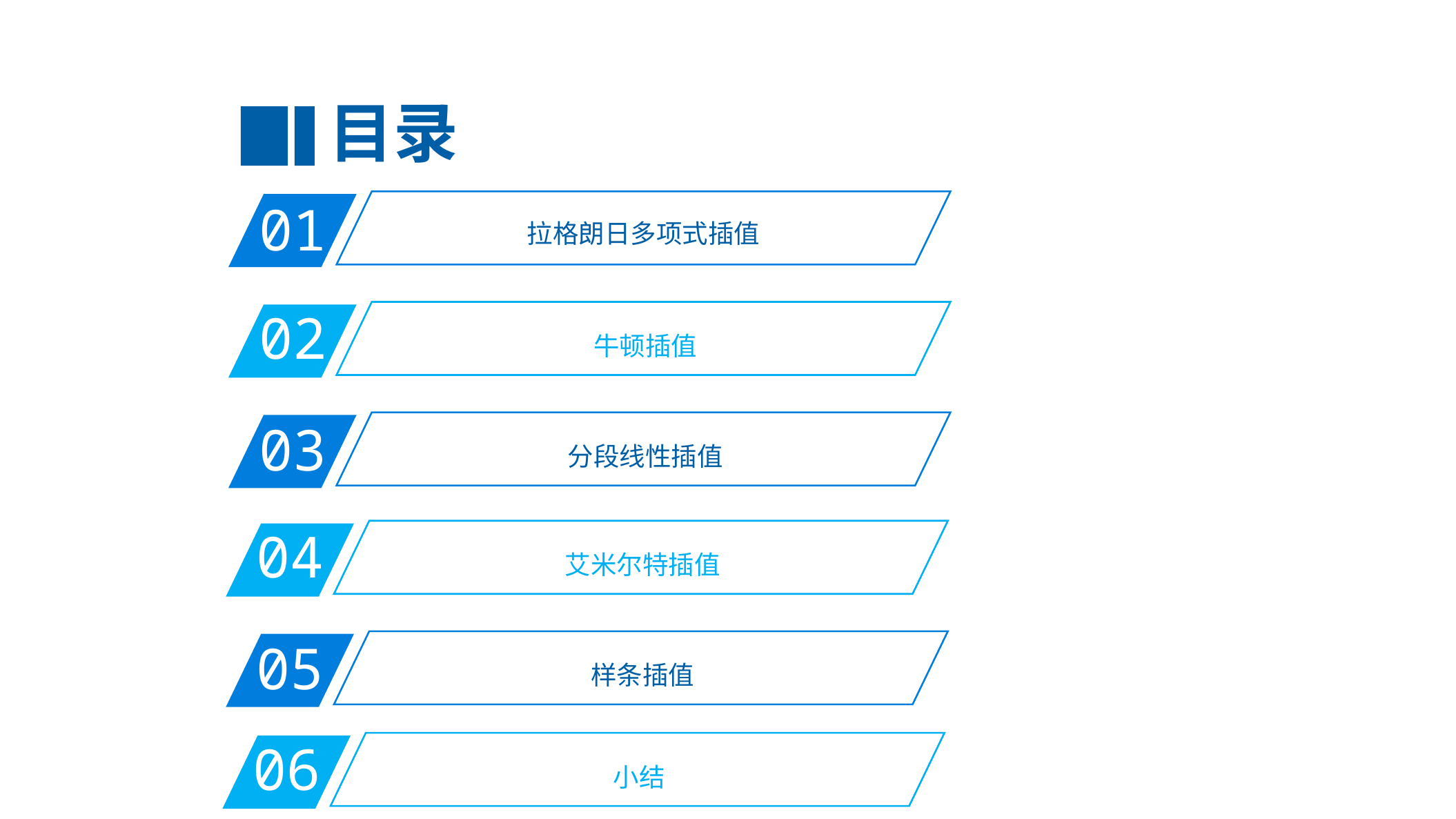

目录

01

拉格朗日多项式插值
02

牛顿插值
03

分段线性插值
04

艾米尔特插值
05

样条插值
06

小结